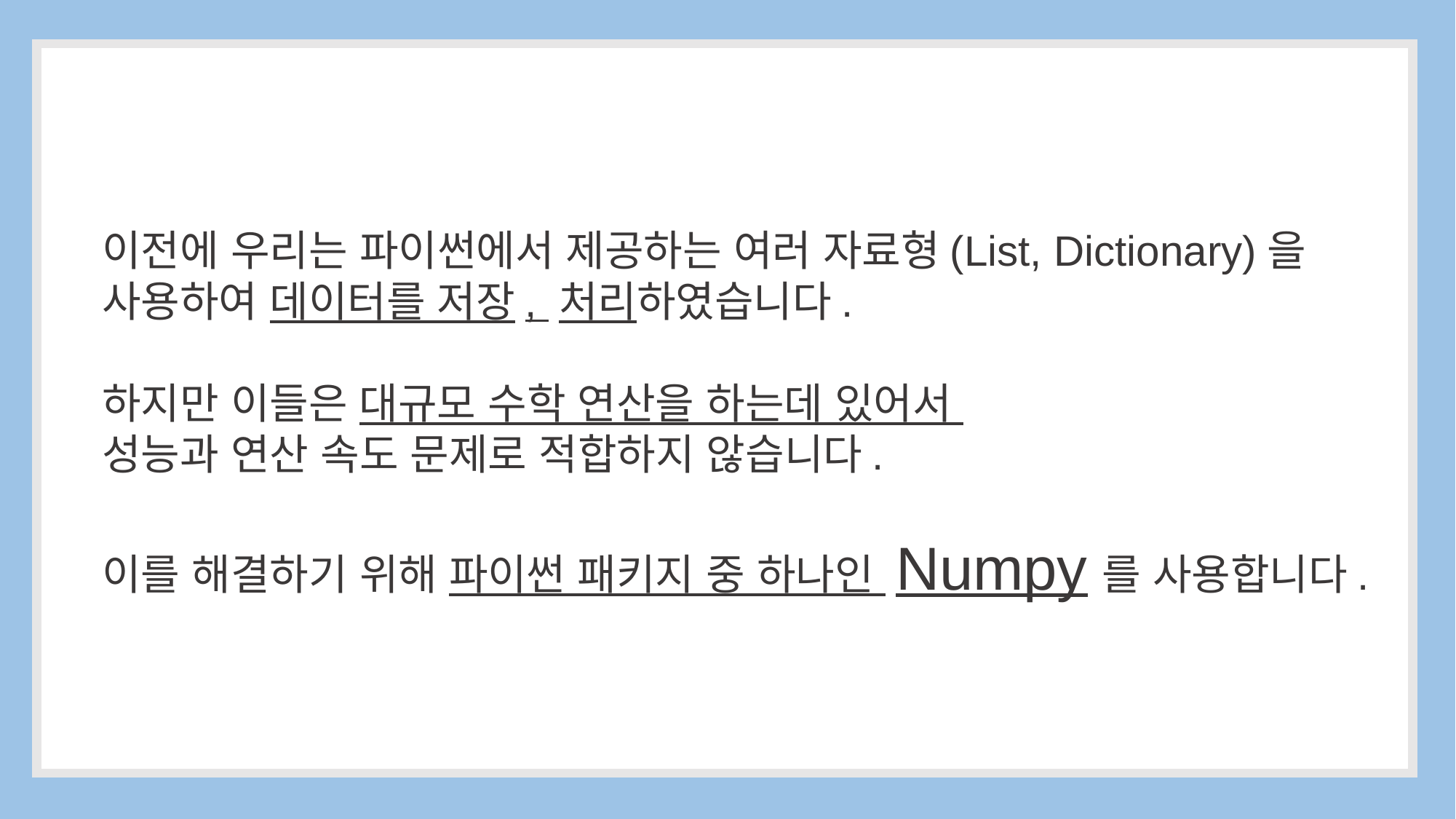

이전에 우리는 파이썬에서 제공하는 여러 자료형(List, Dictionary)을
사용하여 데이터를 저장, 처리하였습니다.

하지만 이들은 대규모 수학 연산을 하는데 있어서
성능과 연산 속도 문제로 적합하지 않습니다.

이를 해결하기 위해 파이썬 패키지 중 하나인 Numpy를 사용합니다.